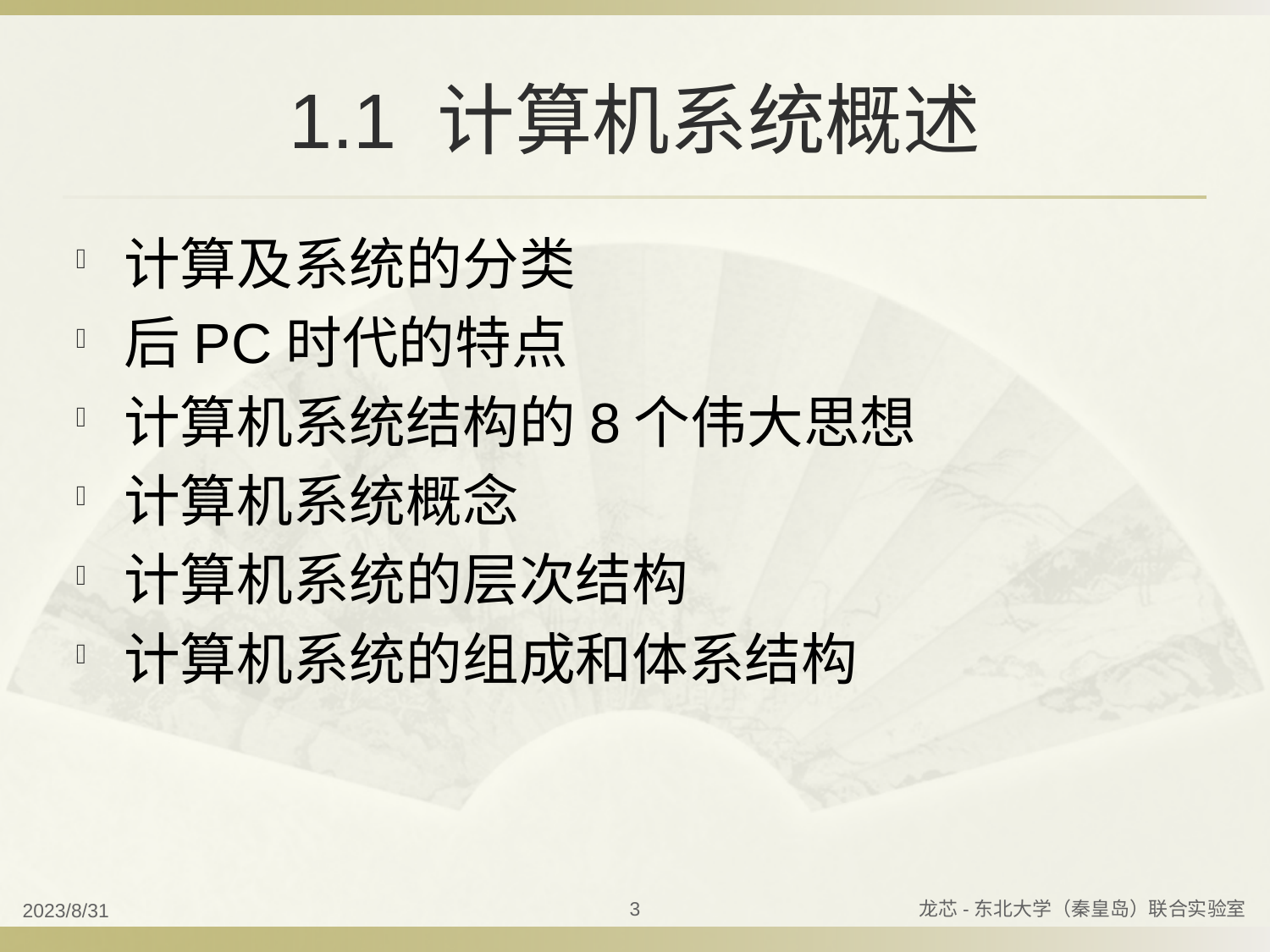

# 1.1 计算机系统概述
计算及系统的分类
后PC时代的特点
计算机系统结构的8个伟大思想
计算机系统概念
计算机系统的层次结构
计算机系统的组成和体系结构
2023/8/31
3
龙芯-东北大学（秦皇岛）联合实验室